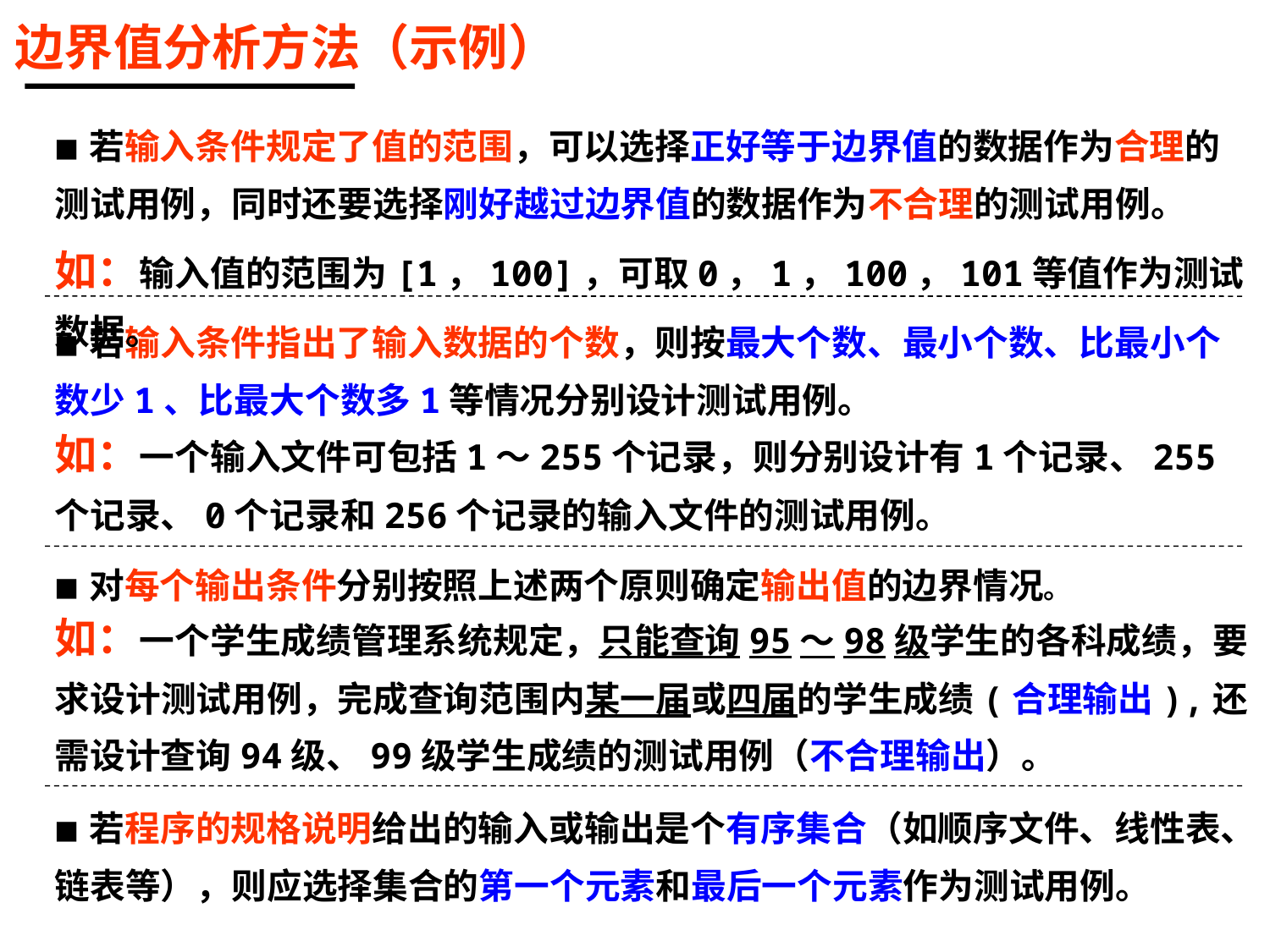

边界值分析方法（示例）

■ 若输入条件规定了值的范围，可以选择正好等于边界值的数据作为合理的测试用例，同时还要选择刚好越过边界值的数据作为不合理的测试用例。
如：输入值的范围为[1，100]，可取0，1，100，101等值作为测试数据。

■ 若输入条件指出了输入数据的个数，则按最大个数、最小个数、比最小个数少1、比最大个数多1等情况分别设计测试用例。
如：一个输入文件可包括1～255个记录，则分别设计有1个记录、255个记录、0个记录和256个记录的输入文件的测试用例。

■ 对每个输出条件分别按照上述两个原则确定输出值的边界情况。
如：一个学生成绩管理系统规定，只能查询95～98级学生的各科成绩，要求设计测试用例，完成查询范围内某一届或四届的学生成绩(合理输出),还需设计查询94级、99级学生成绩的测试用例（不合理输出）。

■ 若程序的规格说明给出的输入或输出是个有序集合（如顺序文件、线性表、链表等），则应选择集合的第一个元素和最后一个元素作为测试用例。